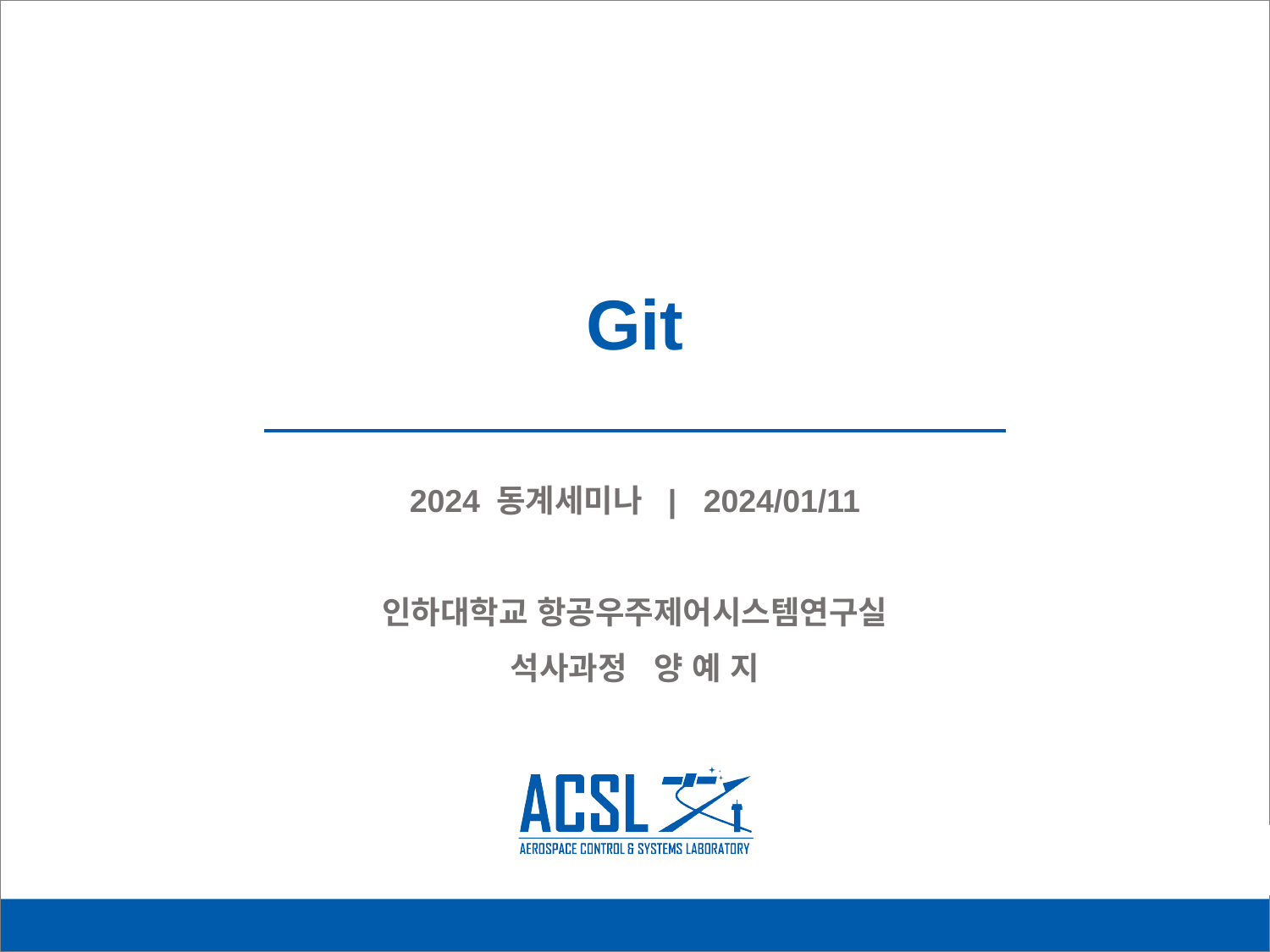

# Git
2024 동계세미나  |   2024/01/11
인하대학교 항공우주제어시스템연구실
석사과정   양 예 지